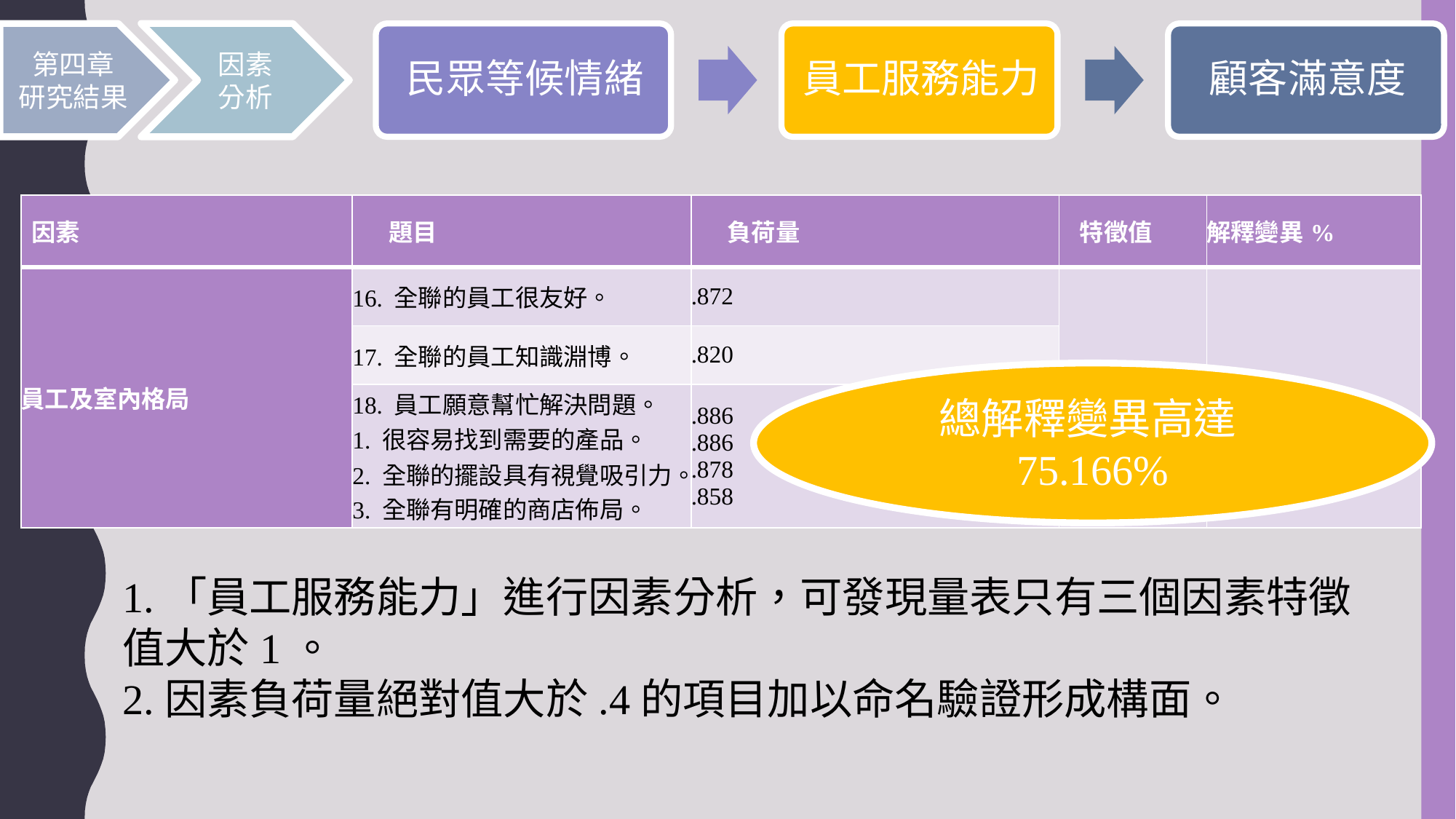

第四章
研究結果
因素分析
民眾等候情緒

員工服務能力

顧客滿意度
| 因素 | 題目 | 負荷量 | 特徵值 | 解釋變異% |
| --- | --- | --- | --- | --- |
| 員工及室內格局 | 16. 全聯的員工很友好。 | .872 | 4.510 | 75.166 |
|  | 17. 全聯的員工知識淵博。 | .820 |  |  |
|  | 18. 員工願意幫忙解決問題。 1. 很容易找到需要的產品。 2. 全聯的擺設具有視覺吸引力。 3. 全聯有明確的商店佈局。 | .886 .886 .878 .858 |  |  |
總解釋變異高達75.166%
1.「員工服務能力」進行因素分析，可發現量表只有三個因素特徵值大於1。
2.因素負荷量絕對值大於.4的項目加以命名驗證形成構面。